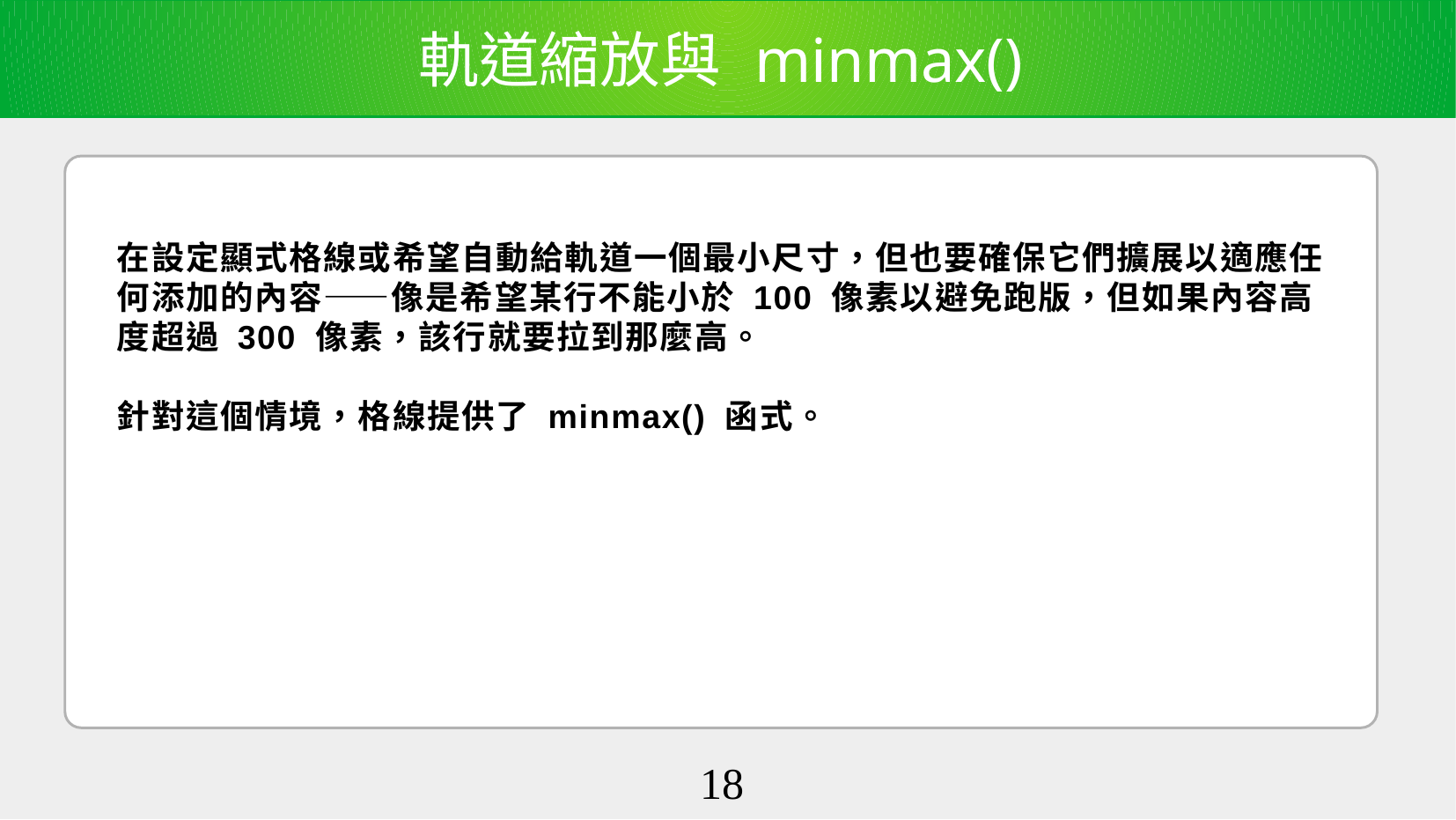

軌道縮放與 minmax()

在設定顯式格線或希望自動給軌道一個最小尺寸，但也要確保它們擴展以適應任何添加的內容——像是希望某行不能小於 100 像素以避免跑版，但如果內容高度超過 300 像素，該行就要拉到那麼高。

針對這個情境，格線提供了 minmax() 函式。
18